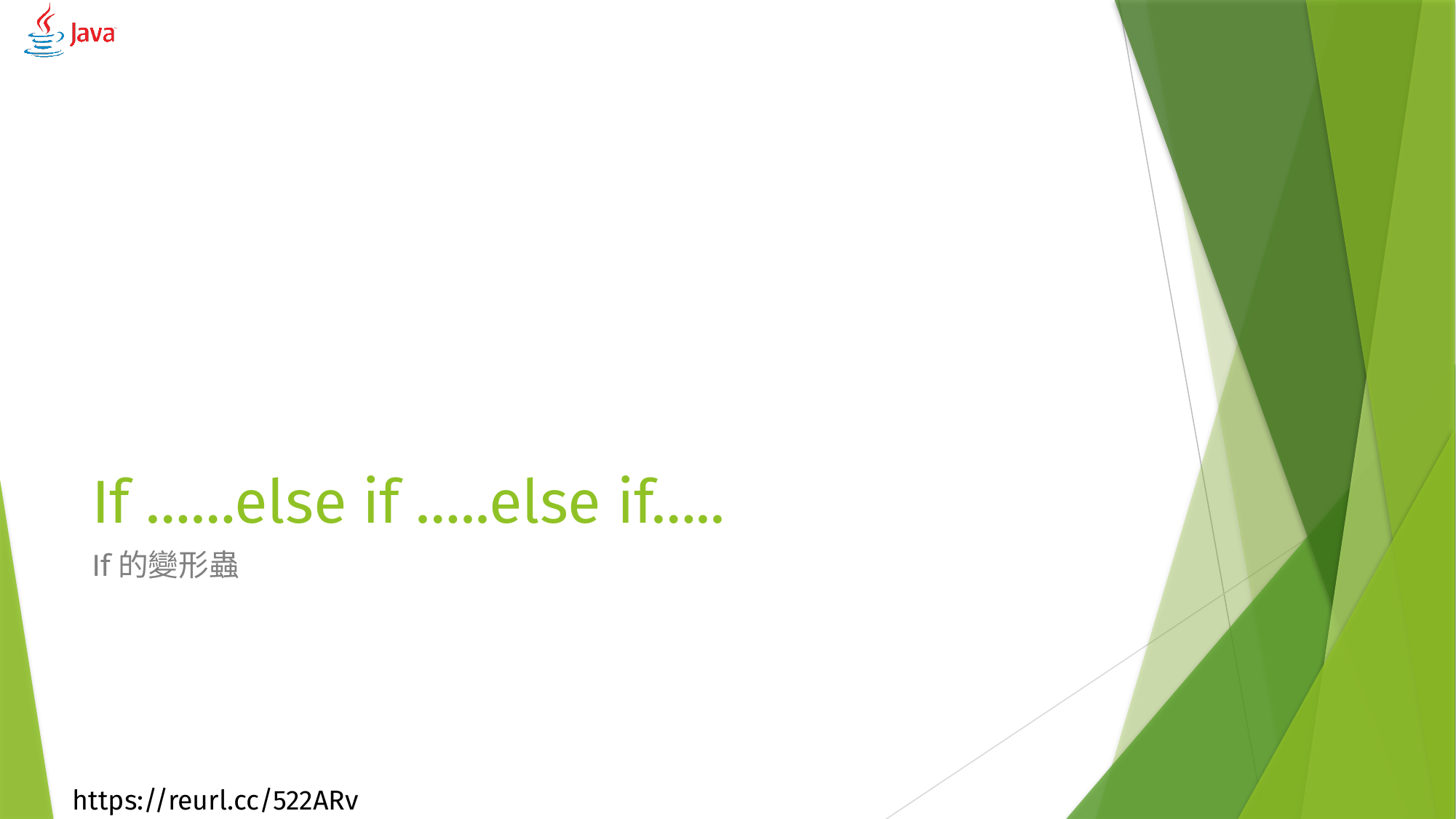

# If ……else if …..else if…..
If的變形蟲